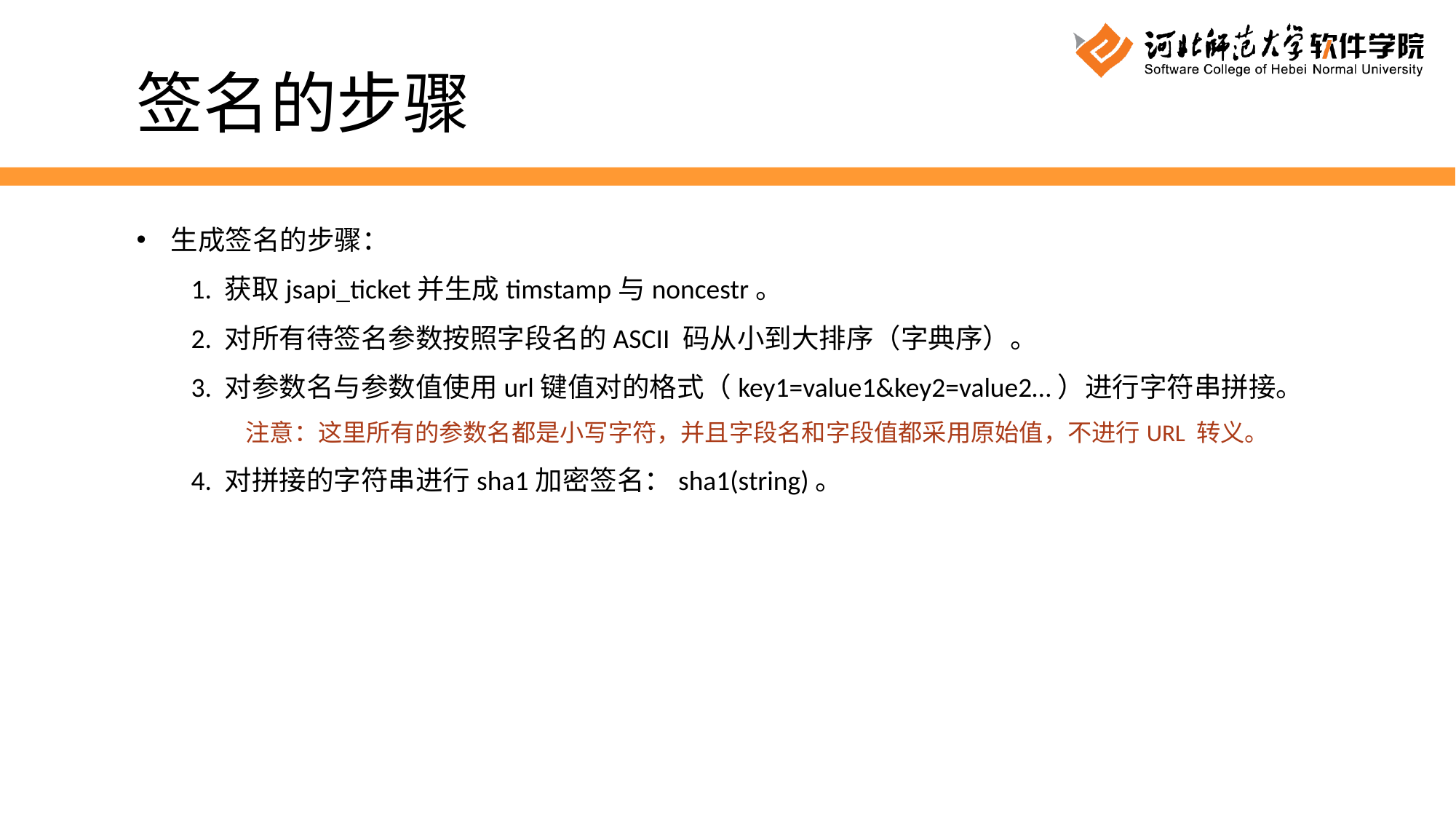

签名的步骤
生成签名的步骤：
1. 获取jsapi_ticket并生成timstamp与noncestr。
2. 对所有待签名参数按照字段名的ASCII 码从小到大排序（字典序）。
3. 对参数名与参数值使用url键值对的格式（key1=value1&key2=value2…）进行字符串拼接。
注意：这里所有的参数名都是小写字符，并且字段名和字段值都采用原始值，不进行URL 转义。
4. 对拼接的字符串进行sha1加密签名：sha1(string)。